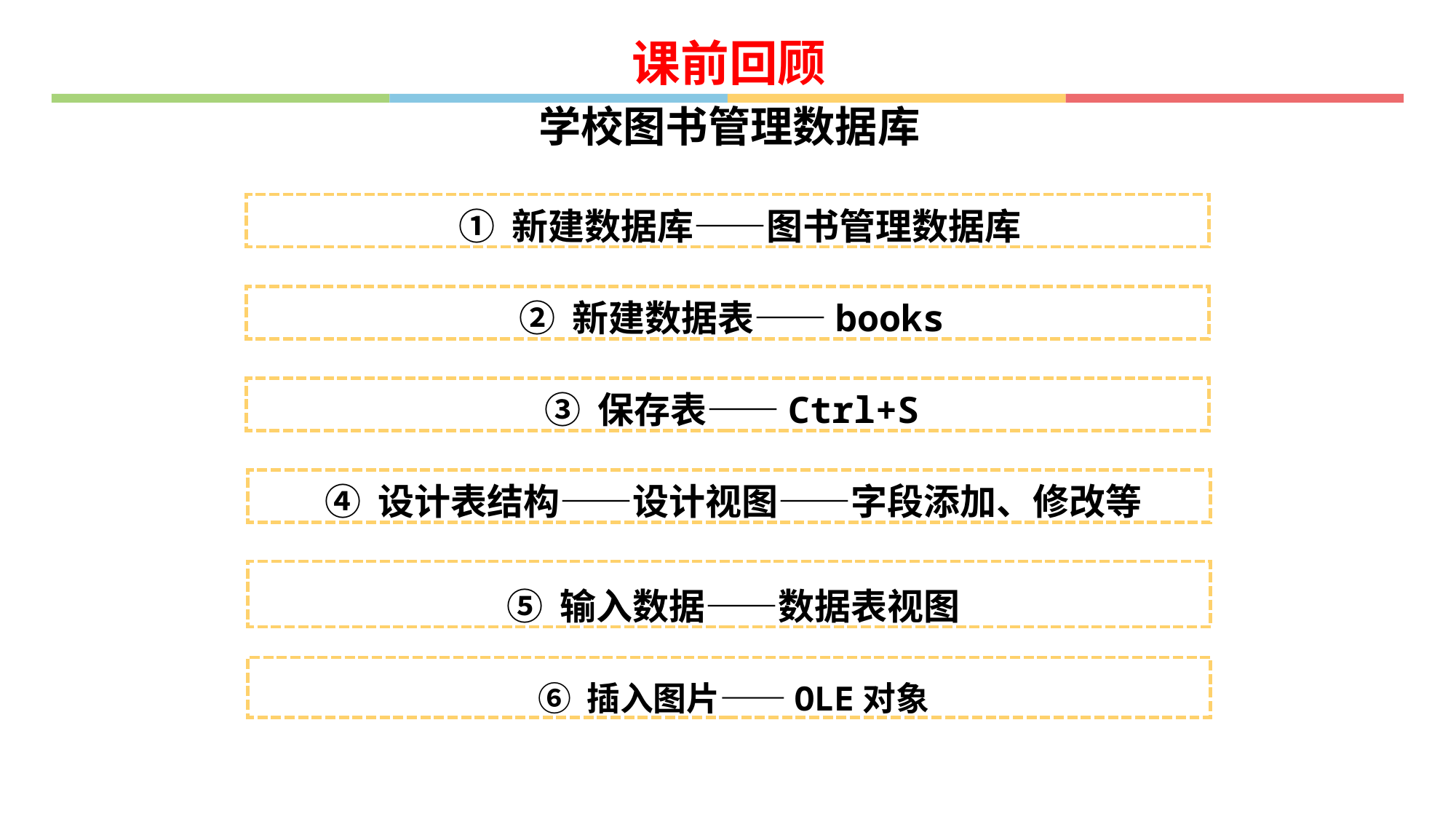

课前回顾
学校图书管理数据库
  ① 新建数据库——图书管理数据库
② 新建数据表——books
③ 保存表——Ctrl+S
④ 设计表结构——设计视图——字段添加、修改等
⑤ 输入数据——数据表视图
⑥ 插入图片——OLE对象